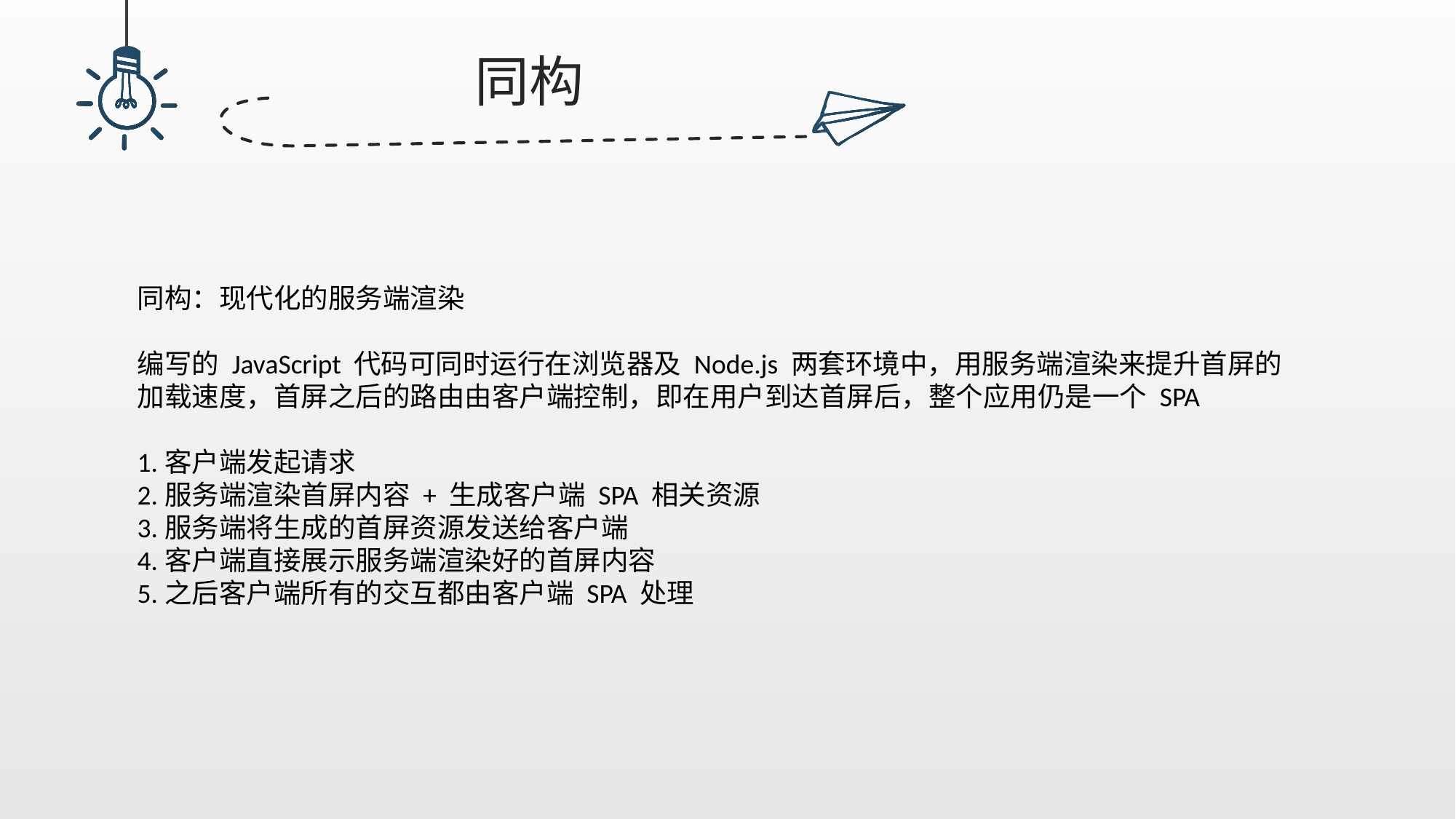

同构

同构：现代化的服务端渲染

编写的 JavaScript 代码可同时运行在浏览器及 Node.js 两套环境中，用服务端渲染来提升首屏的加载速度，首屏之后的路由由客户端控制，即在用户到达首屏后，整个应用仍是一个 SPA

1.客户端发起请求
2.服务端渲染首屏内容 + 生成客户端 SPA 相关资源
3.服务端将生成的首屏资源发送给客户端
4.客户端直接展示服务端渲染好的首屏内容
5.之后客户端所有的交互都由客户端 SPA 处理